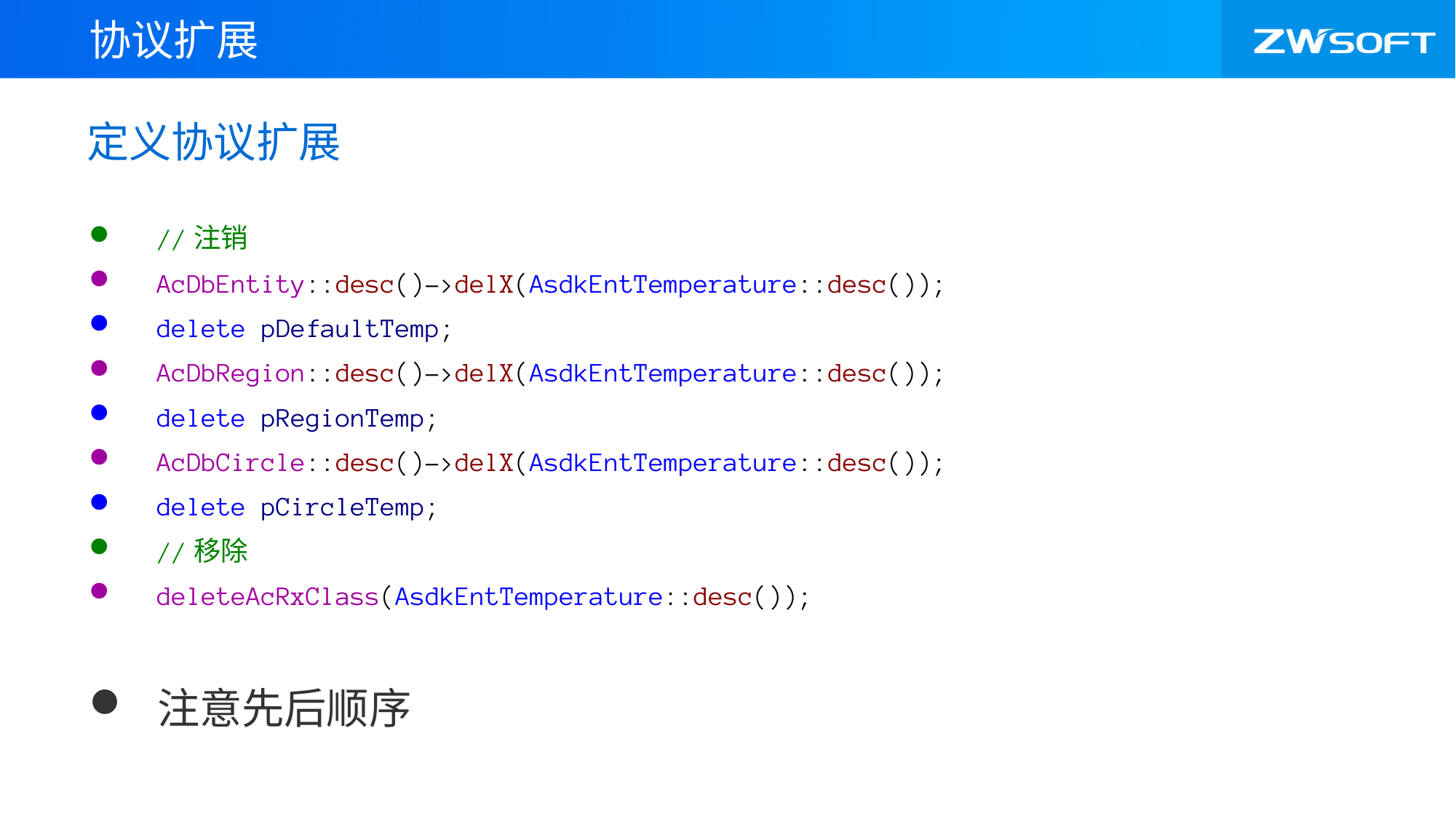

协议扩展
# 定义协议扩展
//注销
AcDbEntity::desc()->delX(AsdkEntTemperature::desc());
delete pDefaultTemp;
AcDbRegion::desc()->delX(AsdkEntTemperature::desc());
delete pRegionTemp;
AcDbCircle::desc()->delX(AsdkEntTemperature::desc());
delete pCircleTemp;
//移除
deleteAcRxClass(AsdkEntTemperature::desc());

注意先后顺序